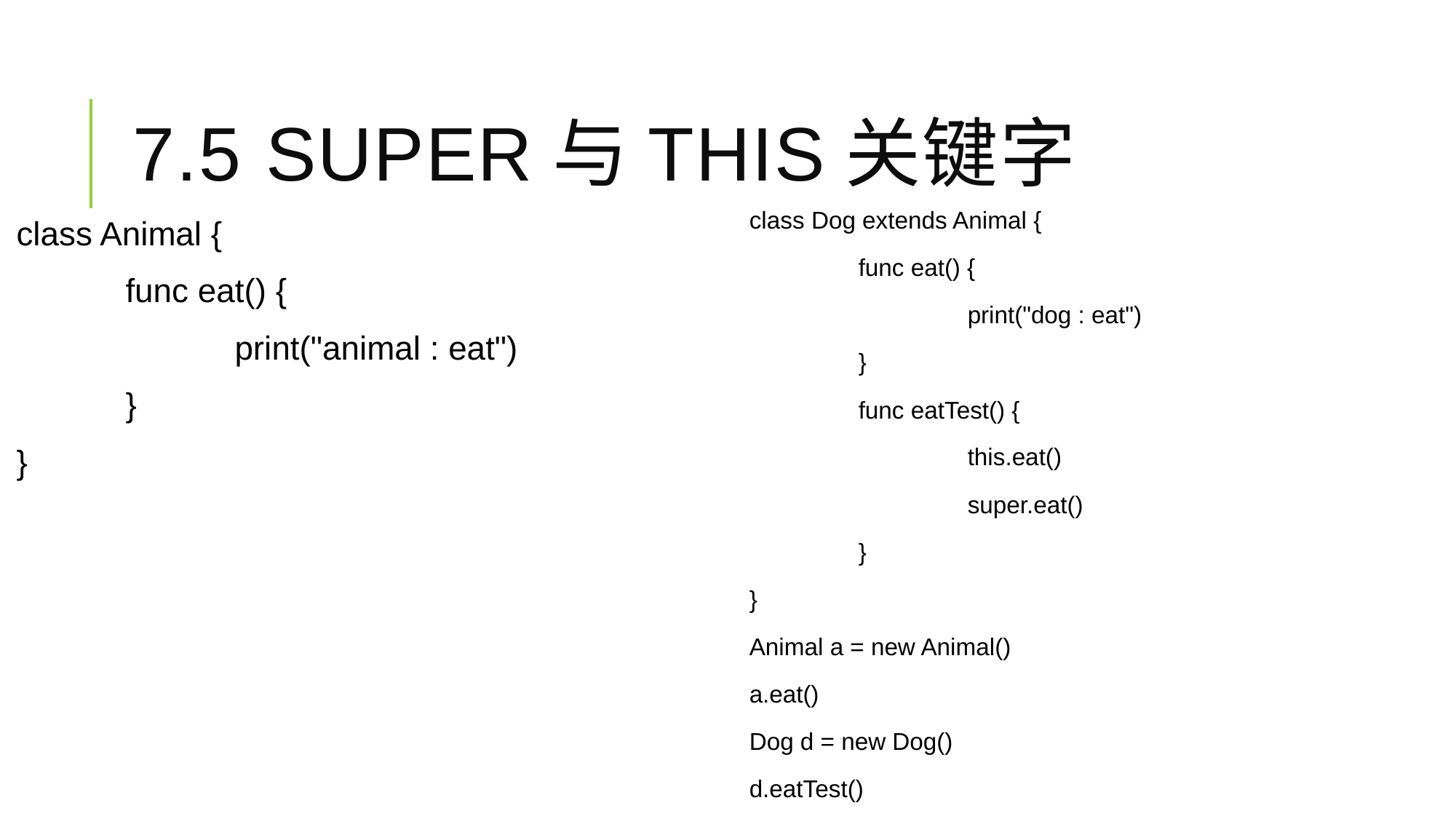

# 7.5 super与this关键字
class Dog extends Animal {
	func eat() {
		print("dog : eat")
	}
	func eatTest() {
		this.eat()
		super.eat()
	}
}
Animal a = new Animal()
a.eat()
Dog d = new Dog()
d.eatTest()
class Animal {
	func eat() {
		print("animal : eat")
	}
}